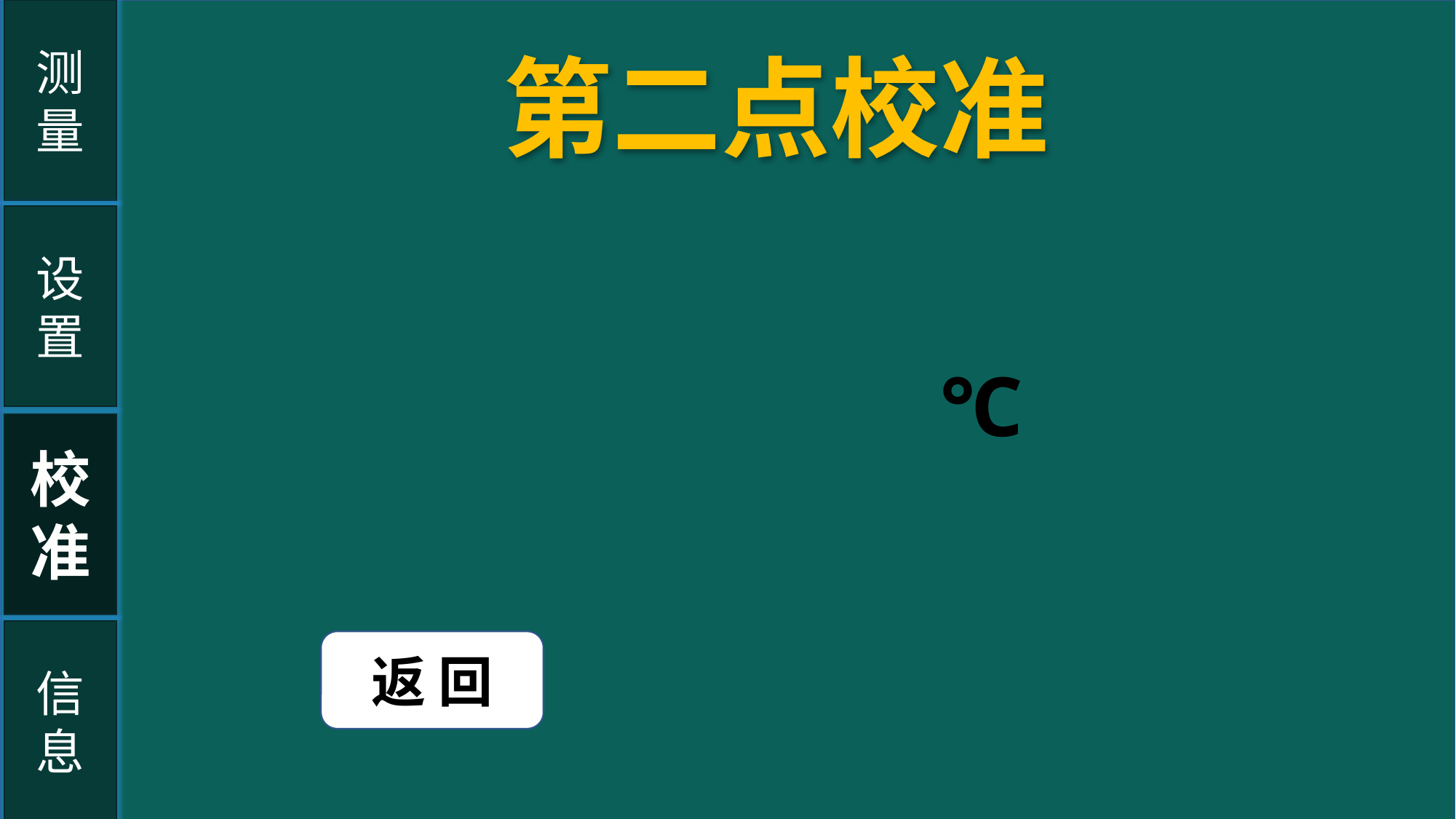

测
量
第二点校准
设置
℃
校
准
信
息
返 回